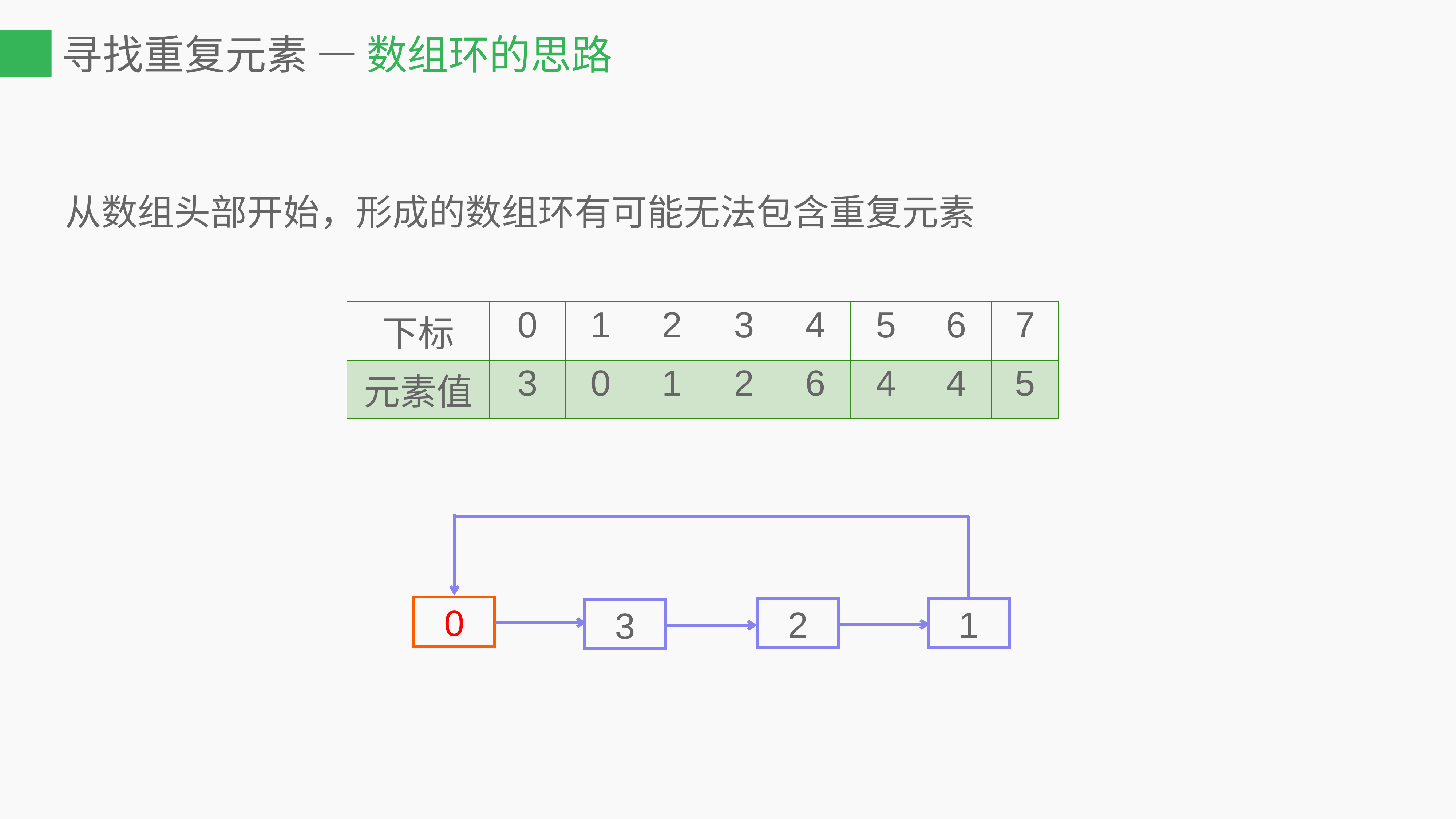

# 寻找重复元素 — 数组环的思路
从数组头部开始，形成的数组环有可能无法包含重复元素

| 下标 | 0 | 1 | 2 | 3 | 4 | 5 | 6 | 7 |
| --- | --- | --- | --- | --- | --- | --- | --- | --- |
| 元素值 | 3 | 0 | 1 | 2 | 6 | 4 | 4 | 5 |
0
2
1
3